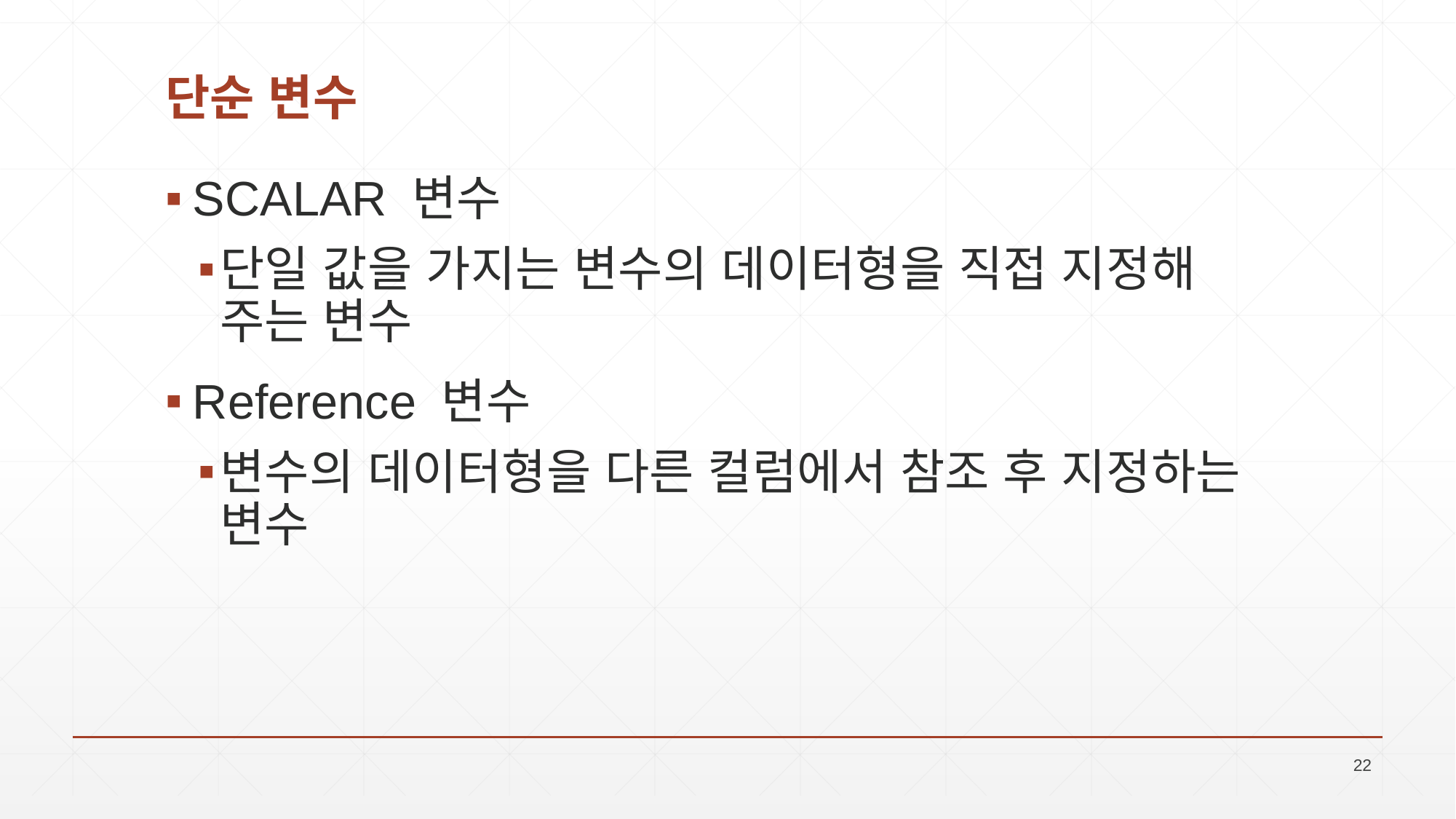

# 단순 변수
SCALAR 변수
단일 값을 가지는 변수의 데이터형을 직접 지정해 주는 변수
Reference 변수
변수의 데이터형을 다른 컬럼에서 참조 후 지정하는 변수
22